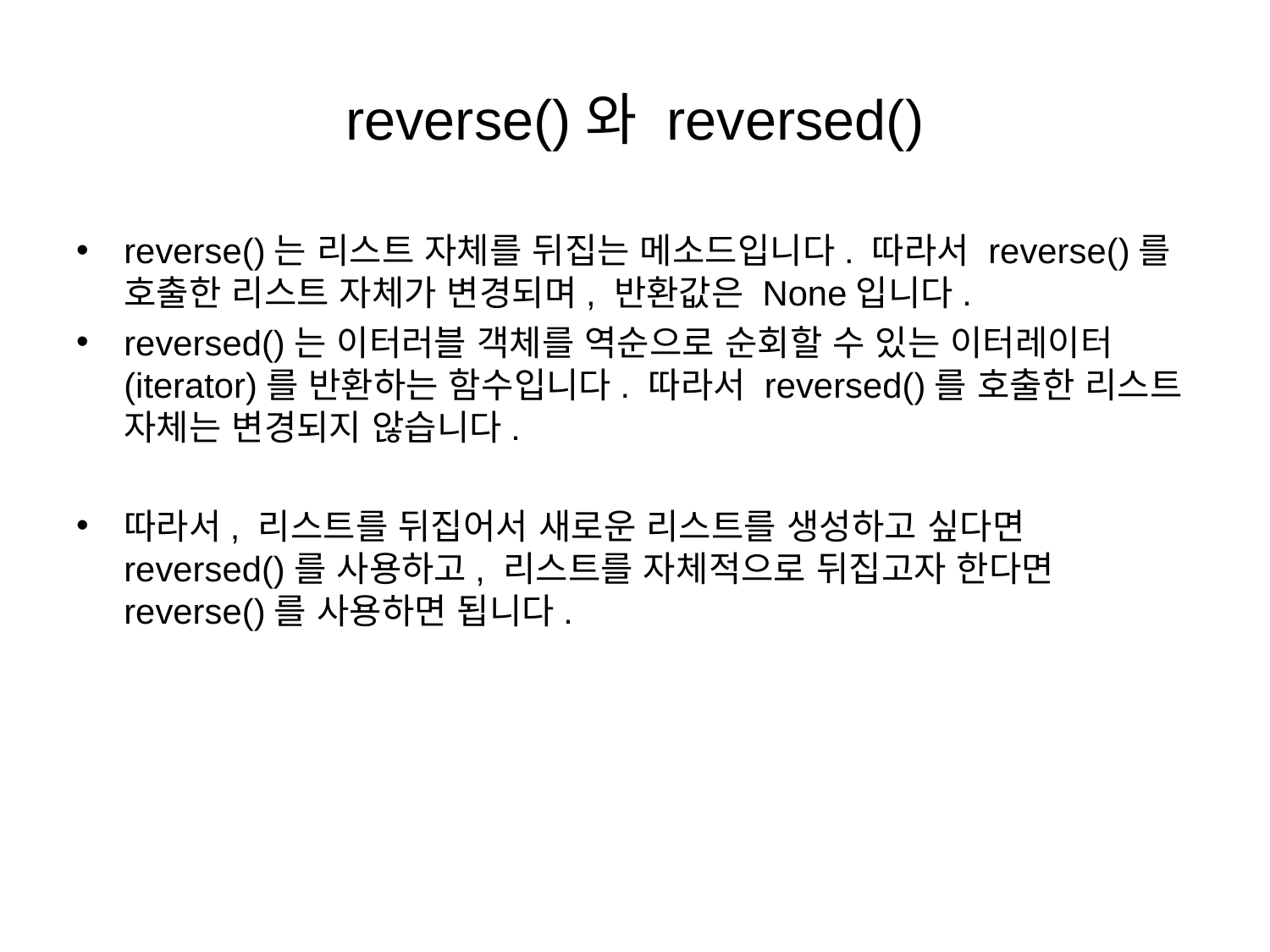

# reverse()와 reversed()
reverse()는 리스트 자체를 뒤집는 메소드입니다. 따라서 reverse()를 호출한 리스트 자체가 변경되며, 반환값은 None입니다.
reversed()는 이터러블 객체를 역순으로 순회할 수 있는 이터레이터(iterator)를 반환하는 함수입니다. 따라서 reversed()를 호출한 리스트 자체는 변경되지 않습니다.

따라서, 리스트를 뒤집어서 새로운 리스트를 생성하고 싶다면 reversed()를 사용하고, 리스트를 자체적으로 뒤집고자 한다면 reverse()를 사용하면 됩니다.